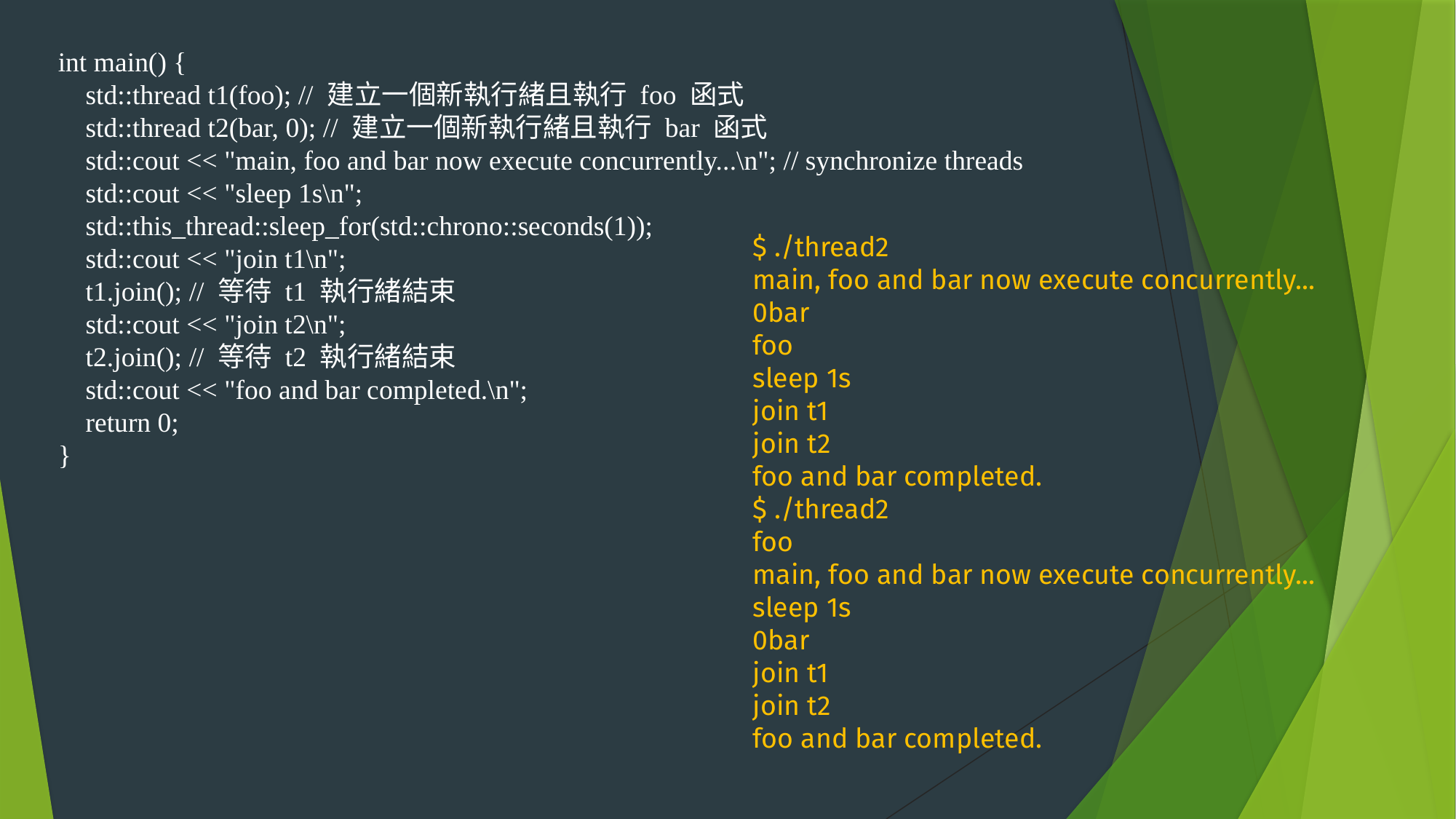

int main() {
    std::thread t1(foo); // 建立一個新執行緒且執行 foo 函式
    std::thread t2(bar, 0); // 建立一個新執行緒且執行 bar 函式
    std::cout << "main, foo and bar now execute concurrently...\n"; // synchronize threads
    std::cout << "sleep 1s\n";
    std::this_thread::sleep_for(std::chrono::seconds(1));
    std::cout << "join t1\n";
    t1.join(); // 等待 t1 執行緒結束
    std::cout << "join t2\n";
    t2.join(); // 等待 t2 執行緒結束
    std::cout << "foo and bar completed.\n";
    return 0;
}

$ ./thread2
main, foo and bar now execute concurrently...
0bar
foo
sleep 1s
join t1
join t2
foo and bar completed.
$ ./thread2
foo
main, foo and bar now execute concurrently...
sleep 1s
0bar
join t1
join t2
foo and bar completed.